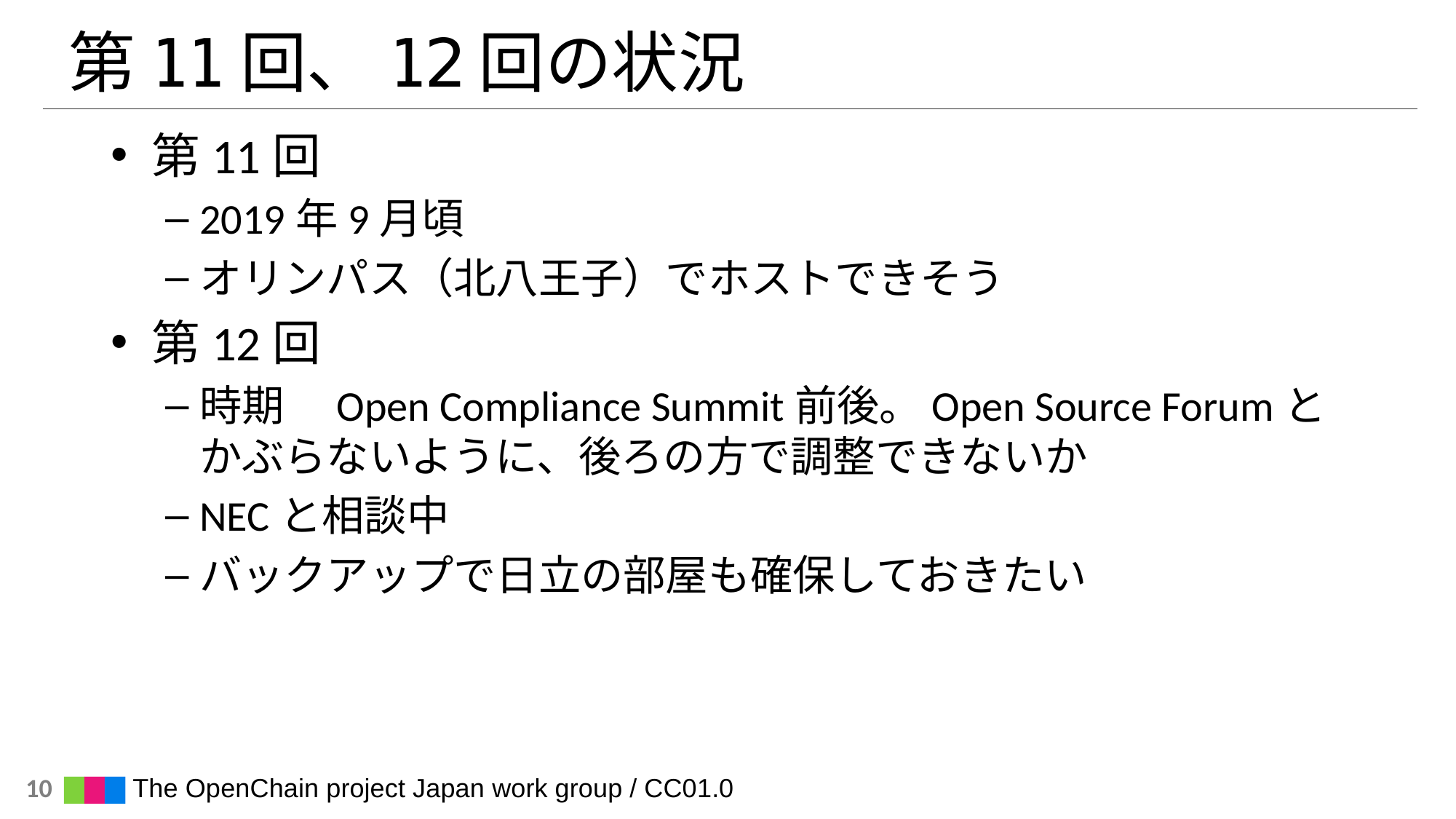

# 第11回、12回の状況
第11回
2019年9月頃
オリンパス（北八王子）でホストできそう
第12回
時期　Open Compliance Summit前後。Open Source Forumとかぶらないように、後ろの方で調整できないか
NECと相談中
バックアップで日立の部屋も確保しておきたい